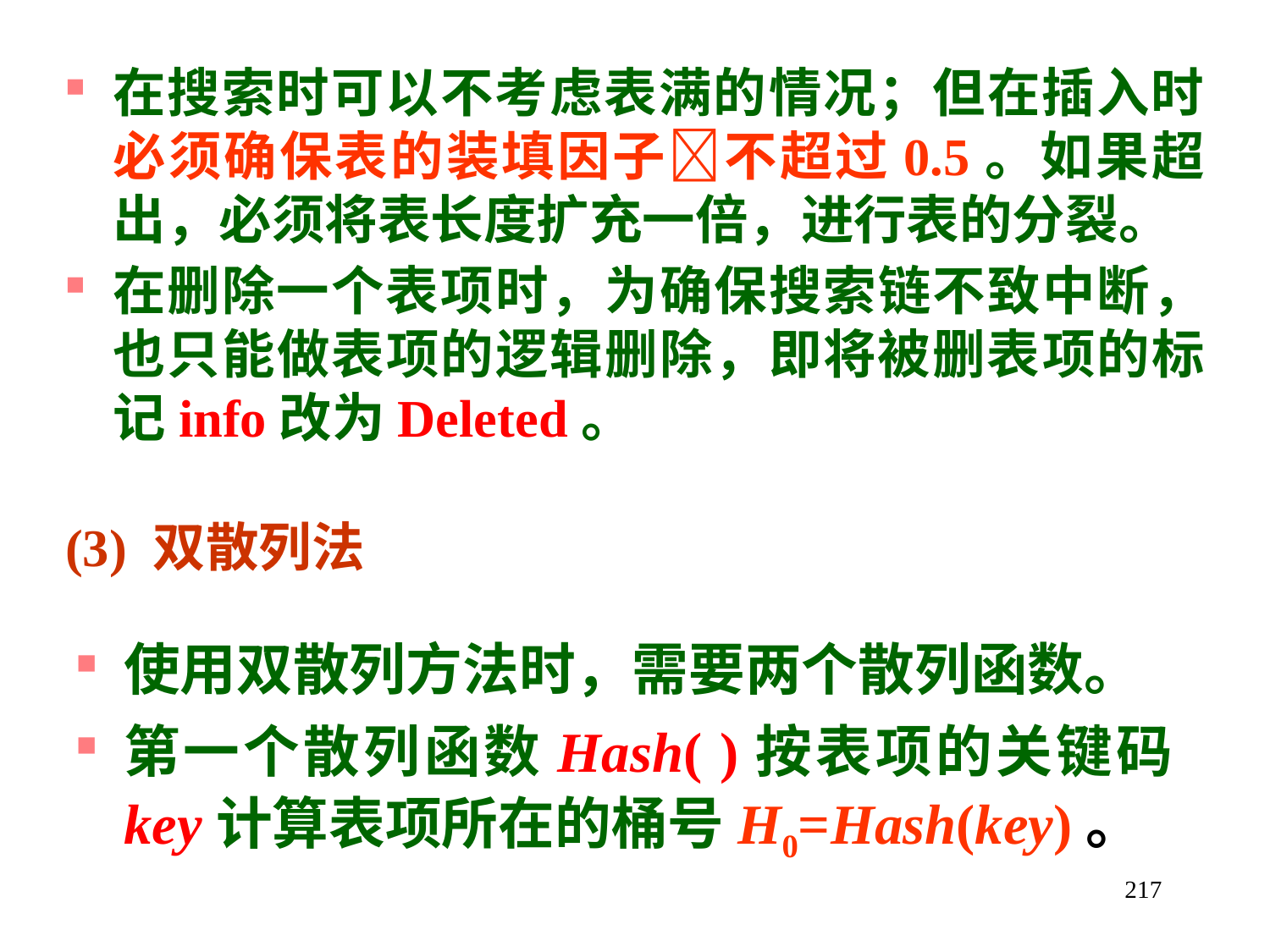

在搜索时可以不考虑表满的情况；但在插入时必须确保表的装填因子α不超过0.5。如果超出，必须将表长度扩充一倍，进行表的分裂。
在删除一个表项时，为确保搜索链不致中断，也只能做表项的逻辑删除，即将被删表项的标记info改为Deleted。
(3) 双散列法
使用双散列方法时，需要两个散列函数。
第一个散列函数Hash( )按表项的关键码 key计算表项所在的桶号H0=Hash(key)。
217